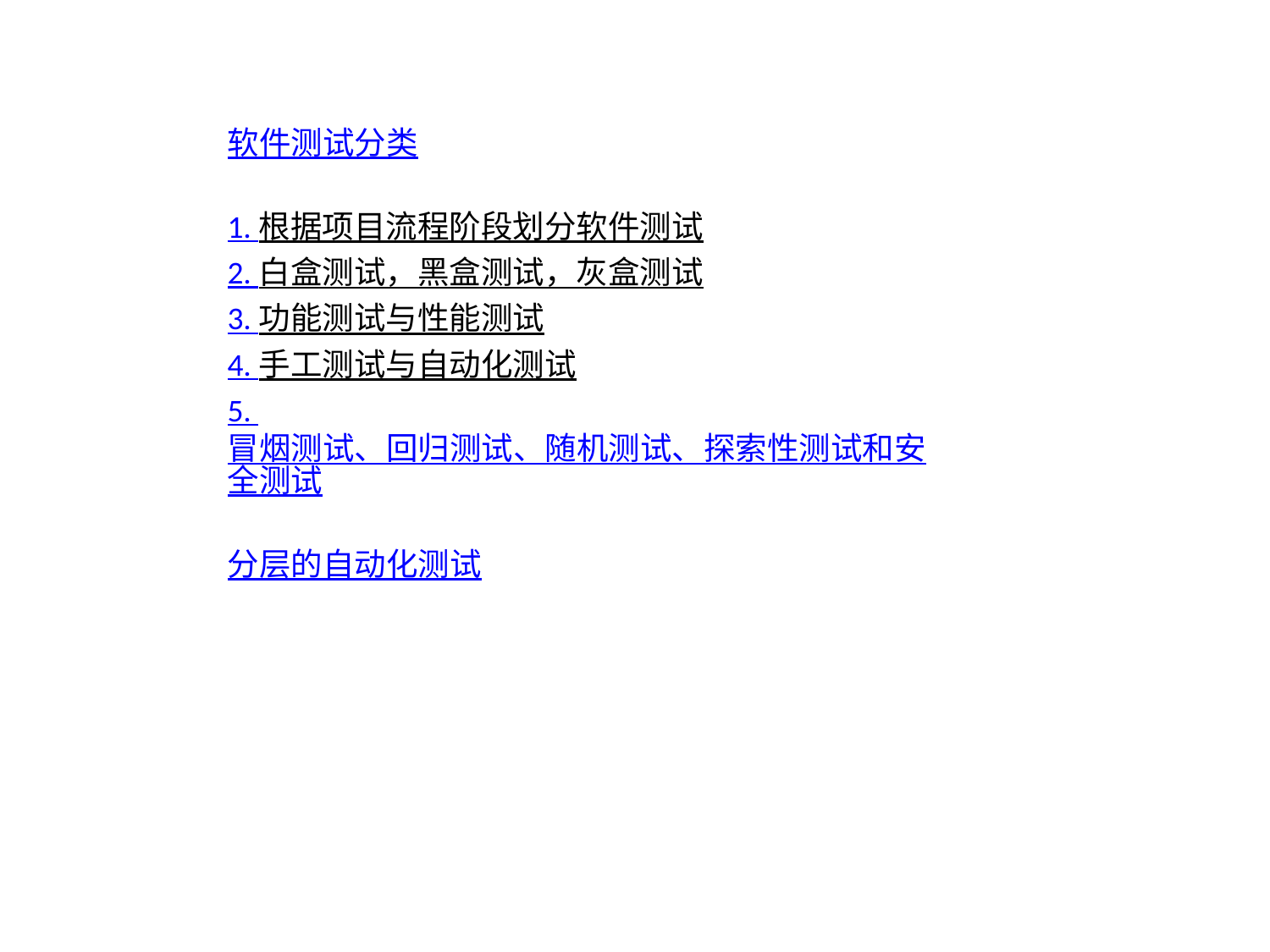

软件测试分类
1. 根据项目流程阶段划分软件测试
2. 白盒测试，黑盒测试，灰盒测试
3. 功能测试与性能测试
4. 手工测试与自动化测试
5. 冒烟测试、回归测试、随机测试、探索性测试和安全测试
分层的自动化测试